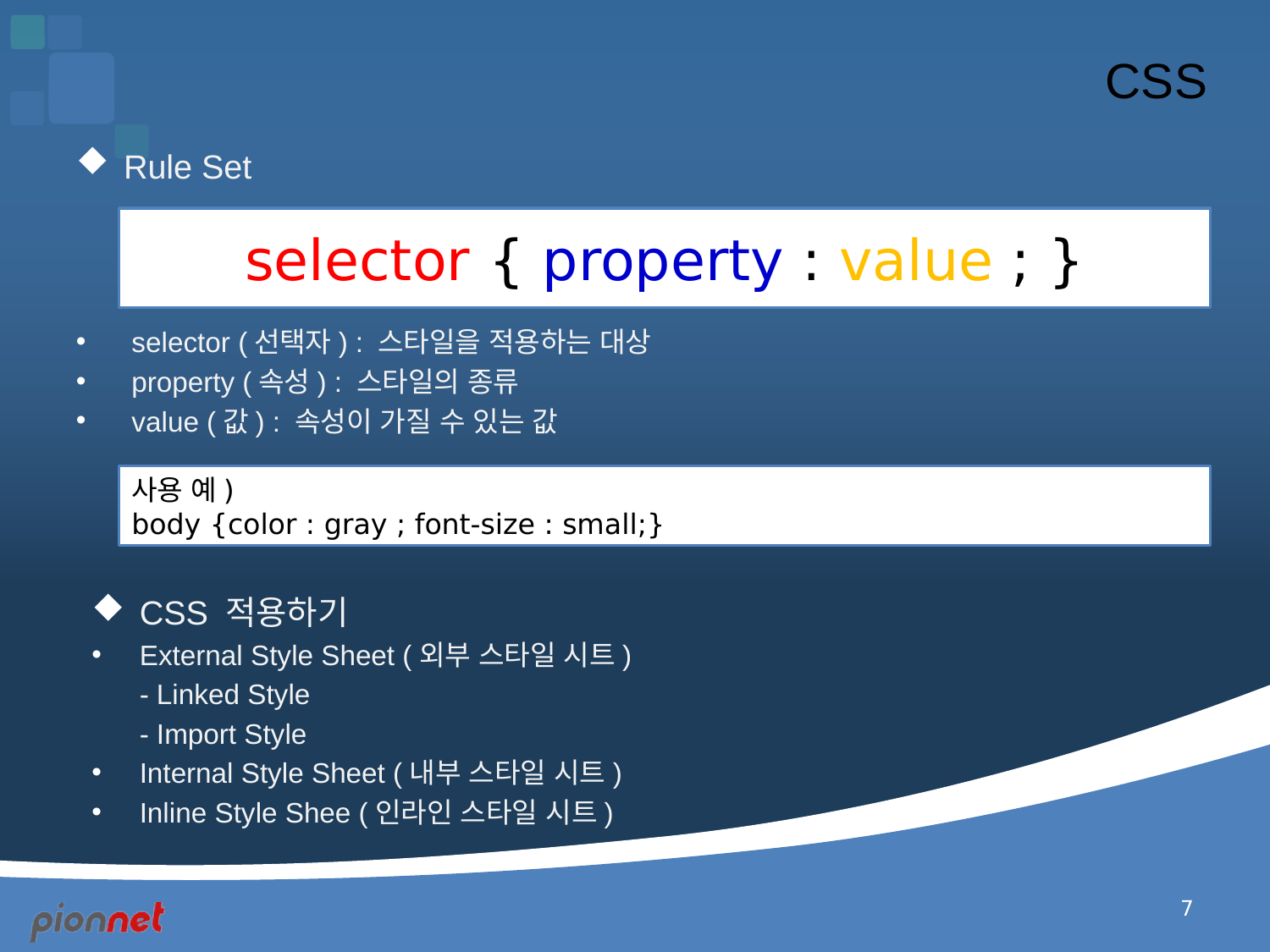

# CSS
Rule Set

 selector (선택자) : 스타일을 적용하는 대상
 property (속성) : 스타일의 종류
 value (값) : 속성이 가질 수 있는 값
selector { property : value ; }
사용 예)
body {color : gray ; font-size : small;}
CSS 적용하기
External Style Sheet (외부 스타일 시트)
	- Linked Style
	- Import Style
Internal Style Sheet (내부 스타일 시트)
Inline Style Shee (인라인 스타일 시트)
7